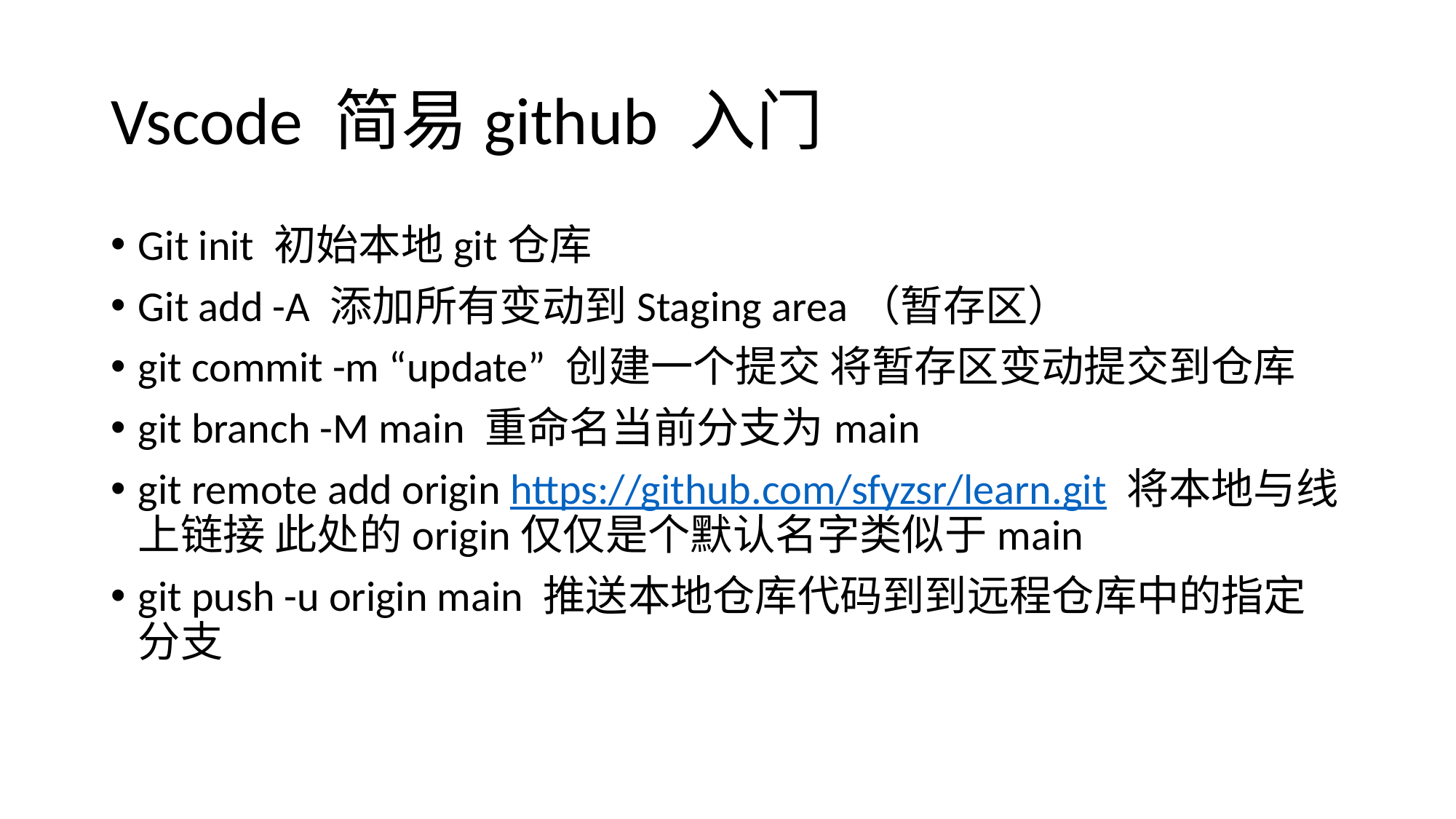

# Vscode 简易github 入门
Git init 初始本地git仓库
Git add -A 添加所有变动到Staging area（暂存区）
git commit -m “update” 创建一个提交 将暂存区变动提交到仓库
git branch -M main 重命名当前分支为main
git remote add origin https://github.com/sfyzsr/learn.git 将本地与线上链接 此处的origin仅仅是个默认名字类似于main
git push -u origin main 推送本地仓库代码到到远程仓库中的指定分支